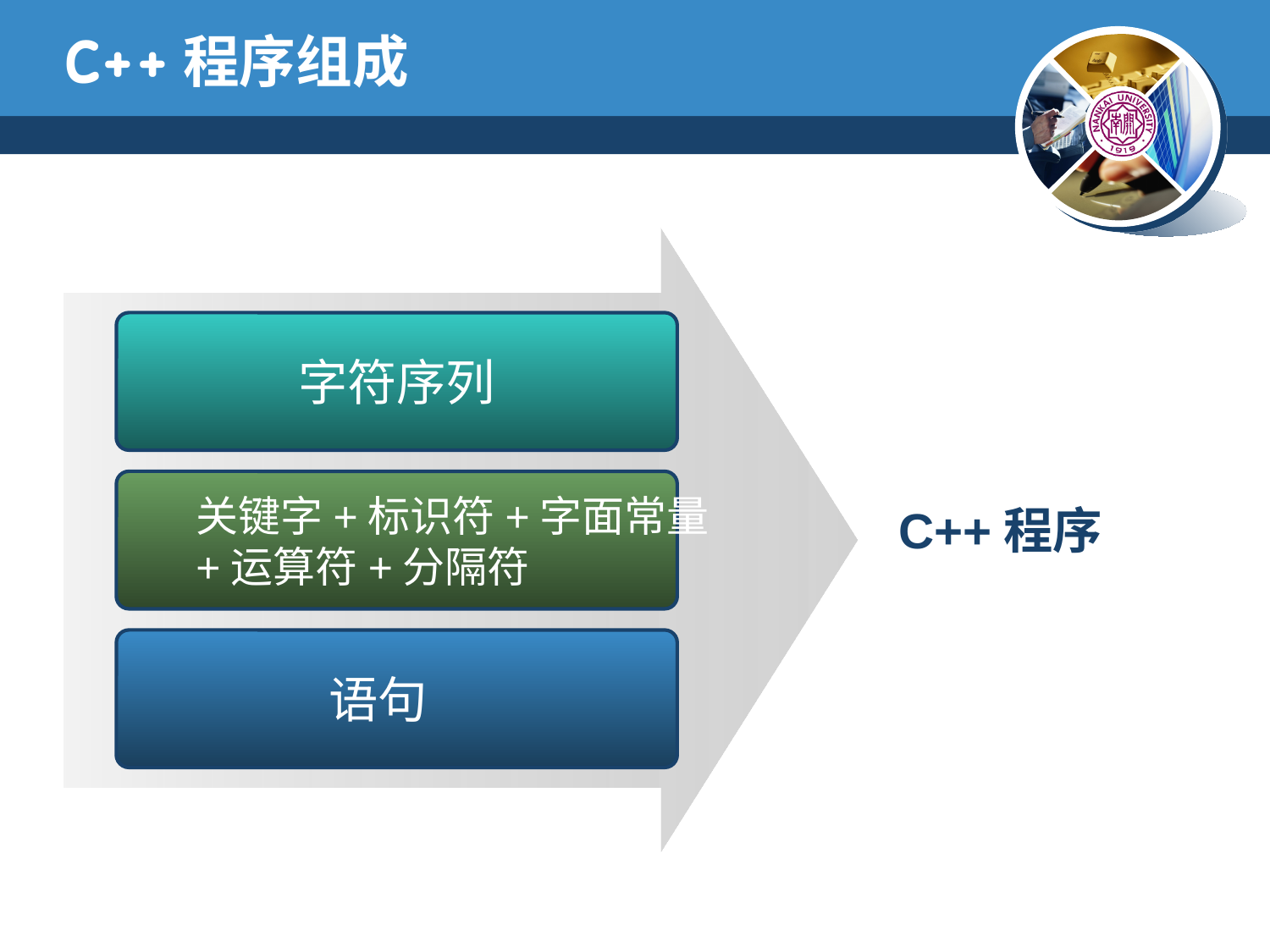

# C++程序组成

字符序列
C++程序
关键字+标识符+字面常量
+运算符+分隔符
           语句
4